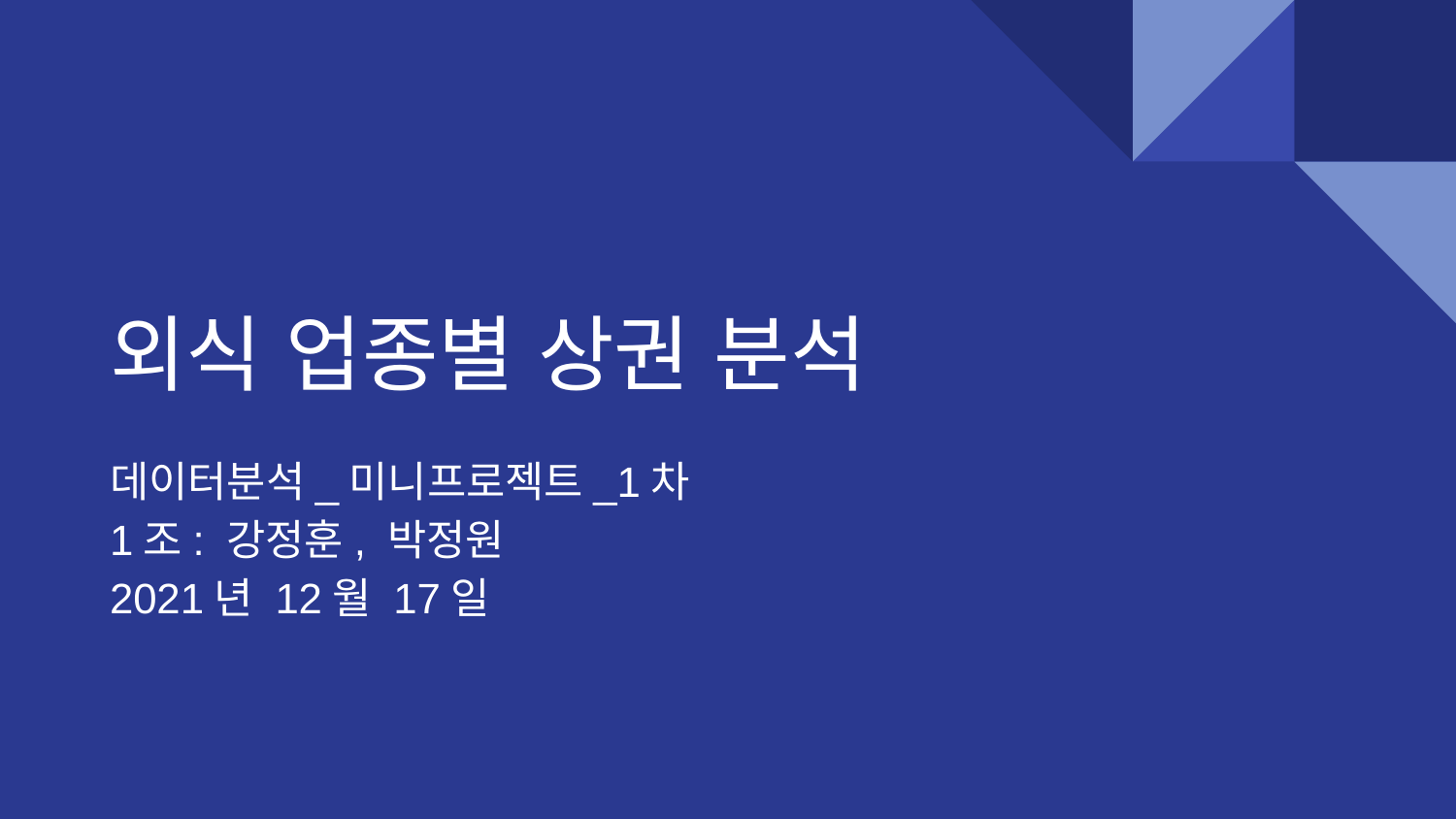

# 외식 업종별 상권 분석
데이터분석_미니프로젝트_1차
1조: 강정훈, 박정원
2021년 12월 17일